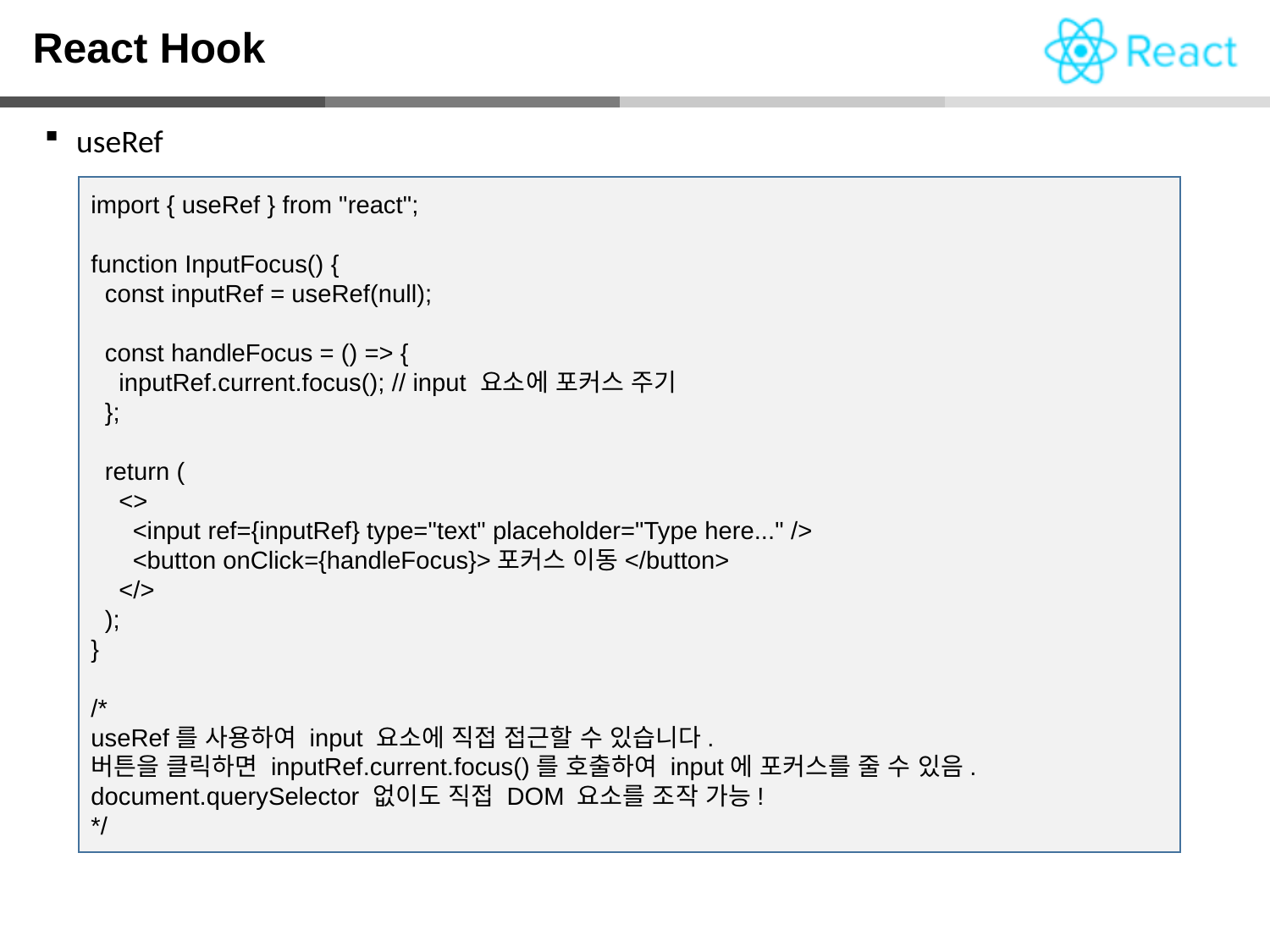

React Hook
useRef

import { useRef } from "react";

function InputFocus() {
  const inputRef = useRef(null);

  const handleFocus = () => {
    inputRef.current.focus(); // input 요소에 포커스 주기
  };

  return (
    <>
      <input ref={inputRef} type="text" placeholder="Type here..." />
      <button onClick={handleFocus}>포커스 이동</button>
    </>
  );
}

/*
useRef를 사용하여 input 요소에 직접 접근할 수 있습니다.
버튼을 클릭하면 inputRef.current.focus()를 호출하여 input에 포커스를 줄 수 있음.
document.querySelector 없이도 직접 DOM 요소를 조작 가능!
*/